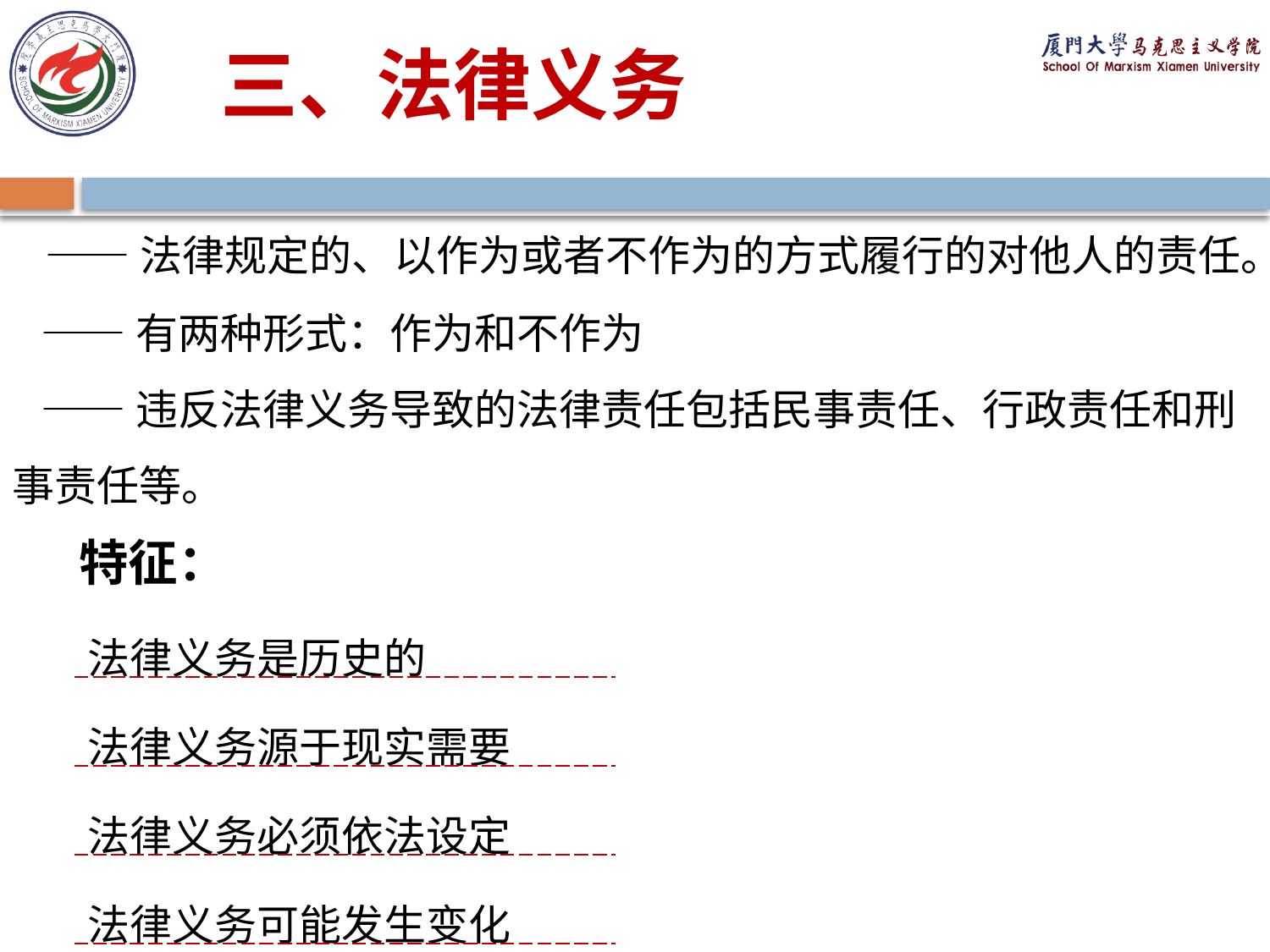

三、法律义务
   ——法律规定的、以作为或者不作为的方式履行的对他人的责任。
   ——有两种形式：作为和不作为
   ——违反法律义务导致的法律责任包括民事责任、行政责任和刑事责任等。
特征：
| 法律义务是历史的 |
| --- |
| 法律义务源于现实需要 |
| 法律义务必须依法设定 |
| 法律义务可能发生变化 |